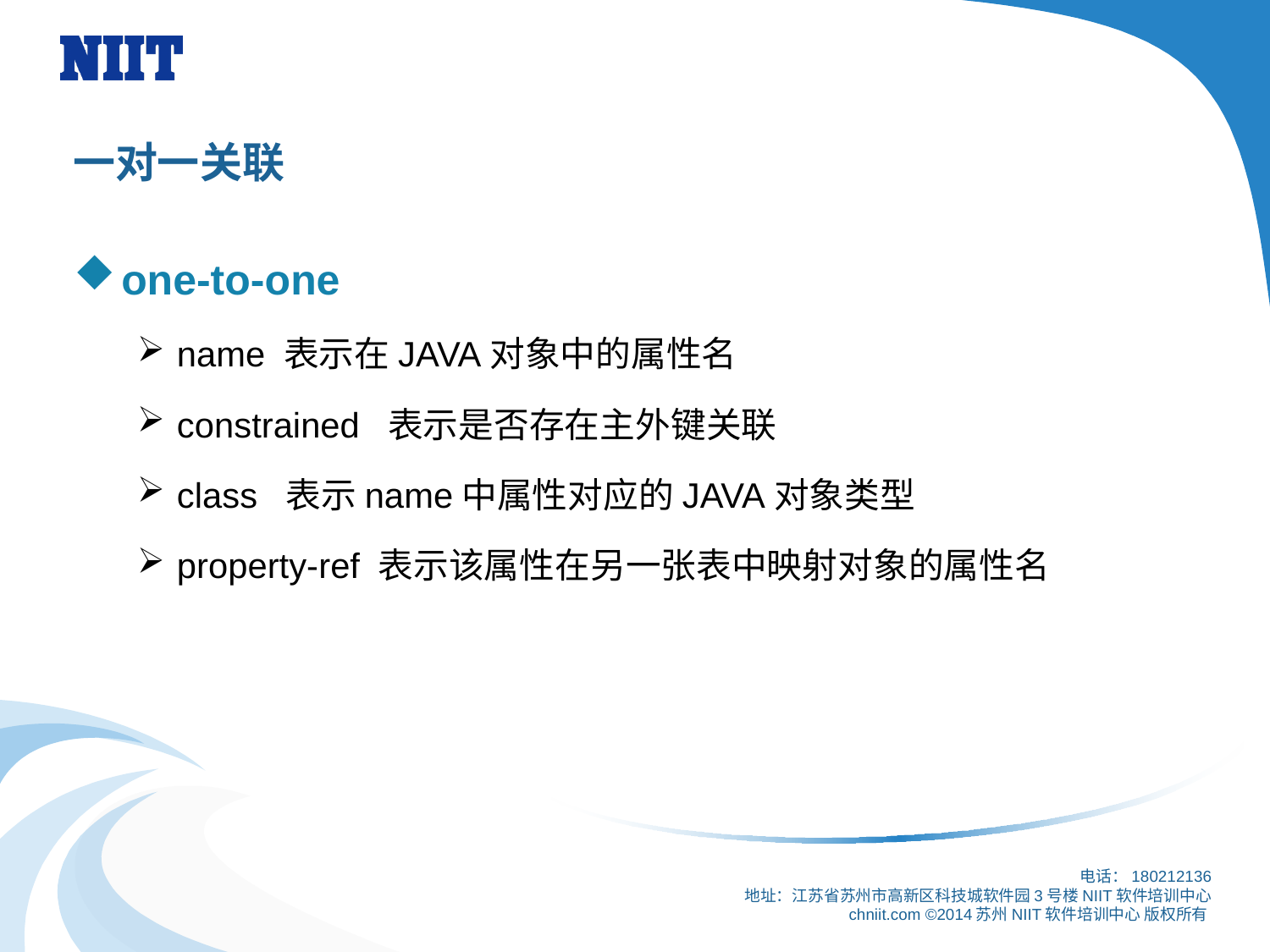

# 一对一关联
one-to-one
name 表示在JAVA对象中的属性名
constrained  表示是否存在主外键关联
class  表示name中属性对应的JAVA对象类型
property-ref 表示该属性在另一张表中映射对象的属性名